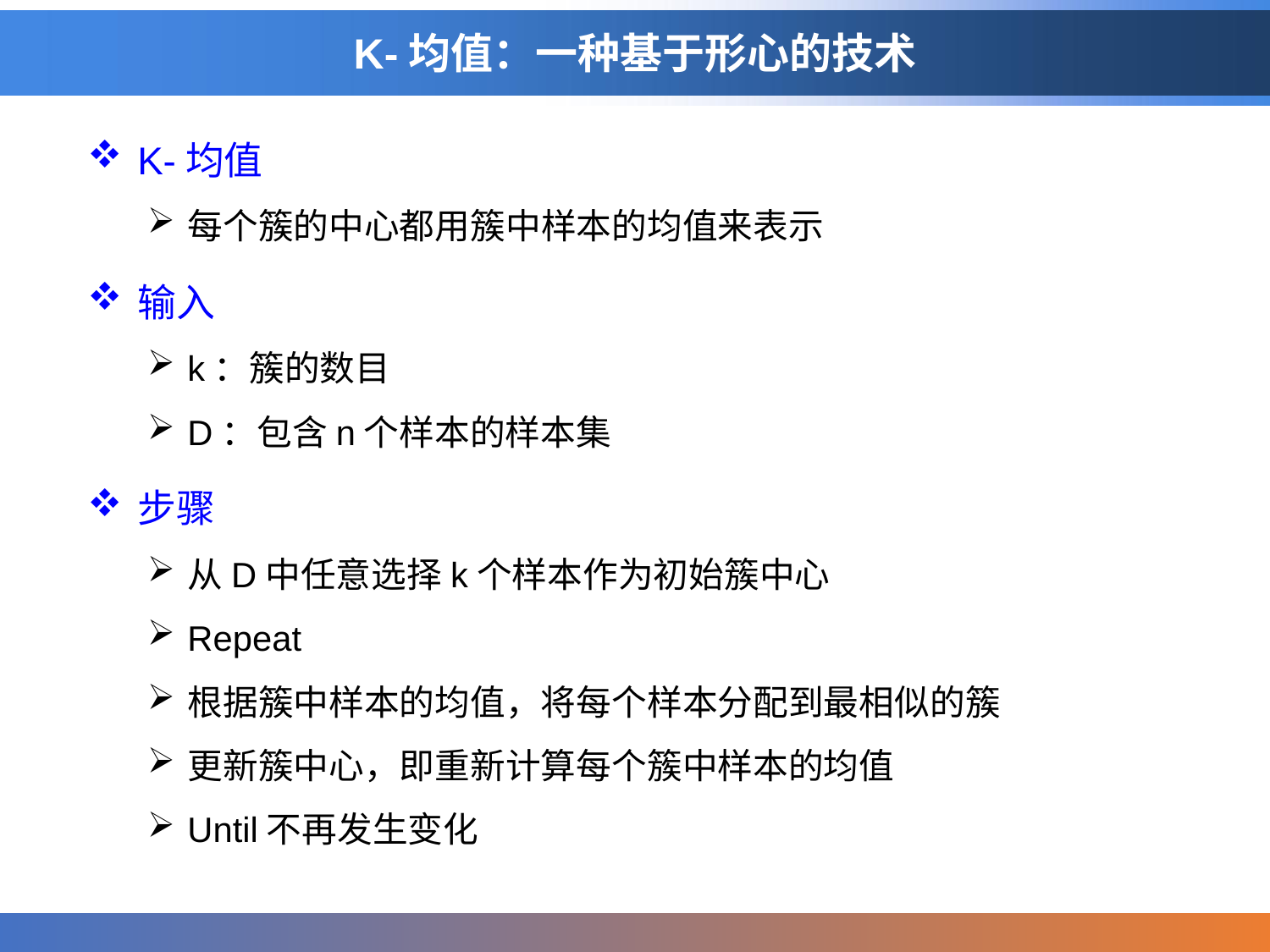

# K-均值：一种基于形心的技术
K-均值
每个簇的中心都用簇中样本的均值来表示
输入
k：簇的数目
D：包含n个样本的样本集
步骤
从D中任意选择k个样本作为初始簇中心
Repeat
根据簇中样本的均值，将每个样本分配到最相似的簇
更新簇中心，即重新计算每个簇中样本的均值
Until不再发生变化